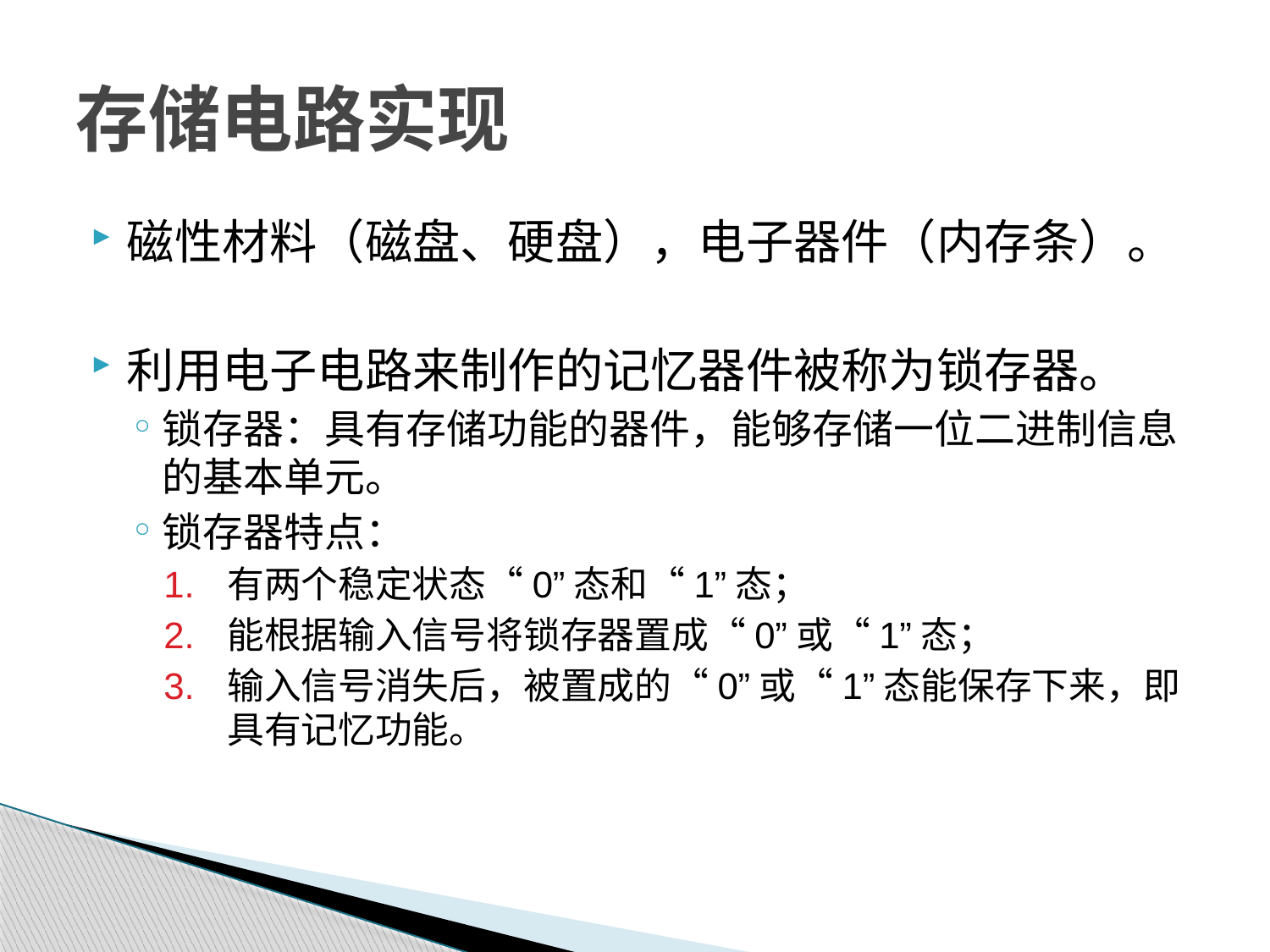

# 存储电路实现
磁性材料（磁盘、硬盘），电子器件（内存条）。

利用电子电路来制作的记忆器件被称为锁存器。
锁存器：具有存储功能的器件，能够存储一位二进制信息的基本单元。
锁存器特点：
有两个稳定状态“0”态和“1”态；
能根据输入信号将锁存器置成“0”或“1”态；
输入信号消失后，被置成的“0”或“1”态能保存下来，即具有记忆功能。